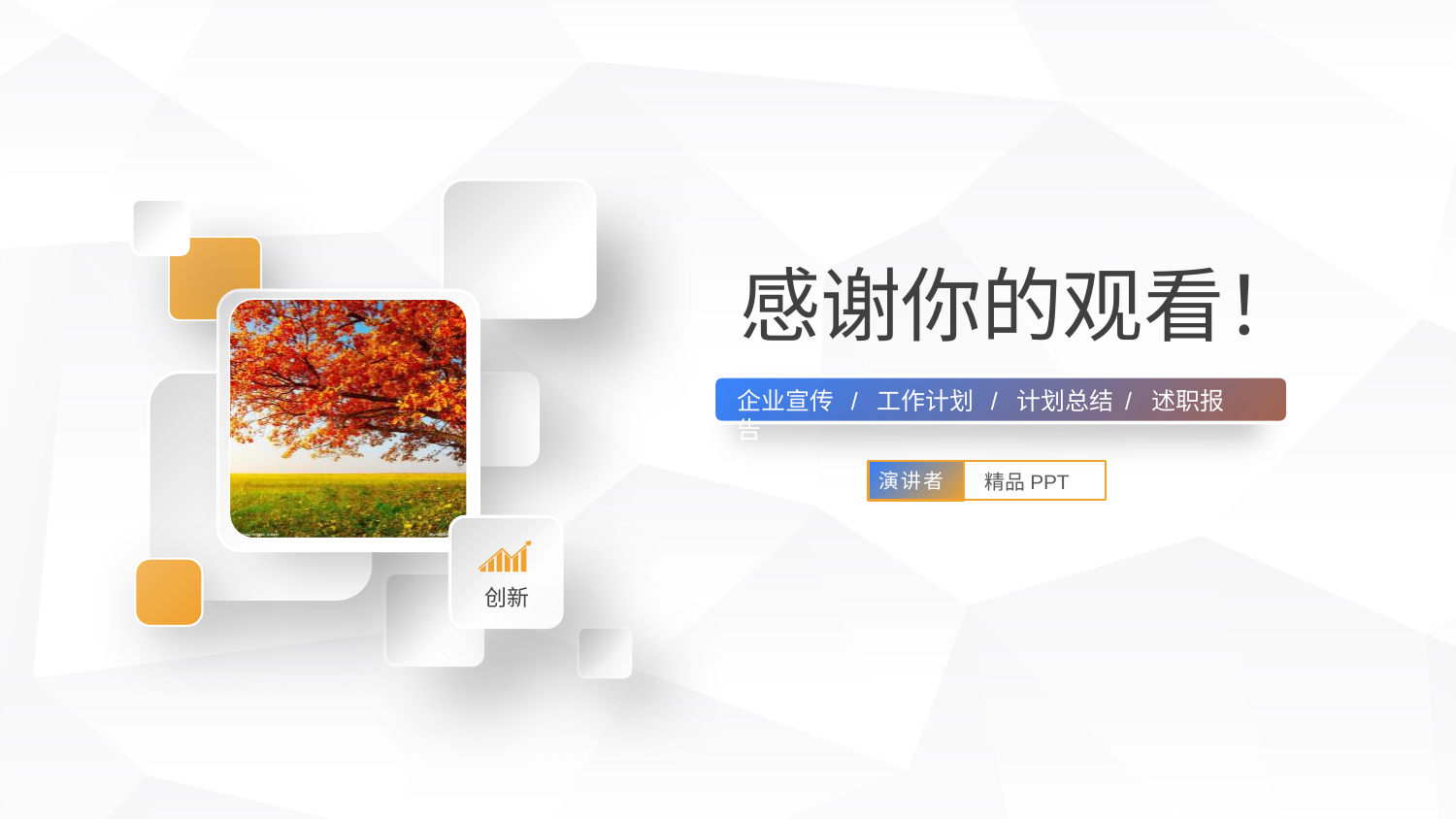

感谢你的观看！

企业宣传  /  工作计划  /  计划总结 /  述职报告

精品PPT
演讲者

创新